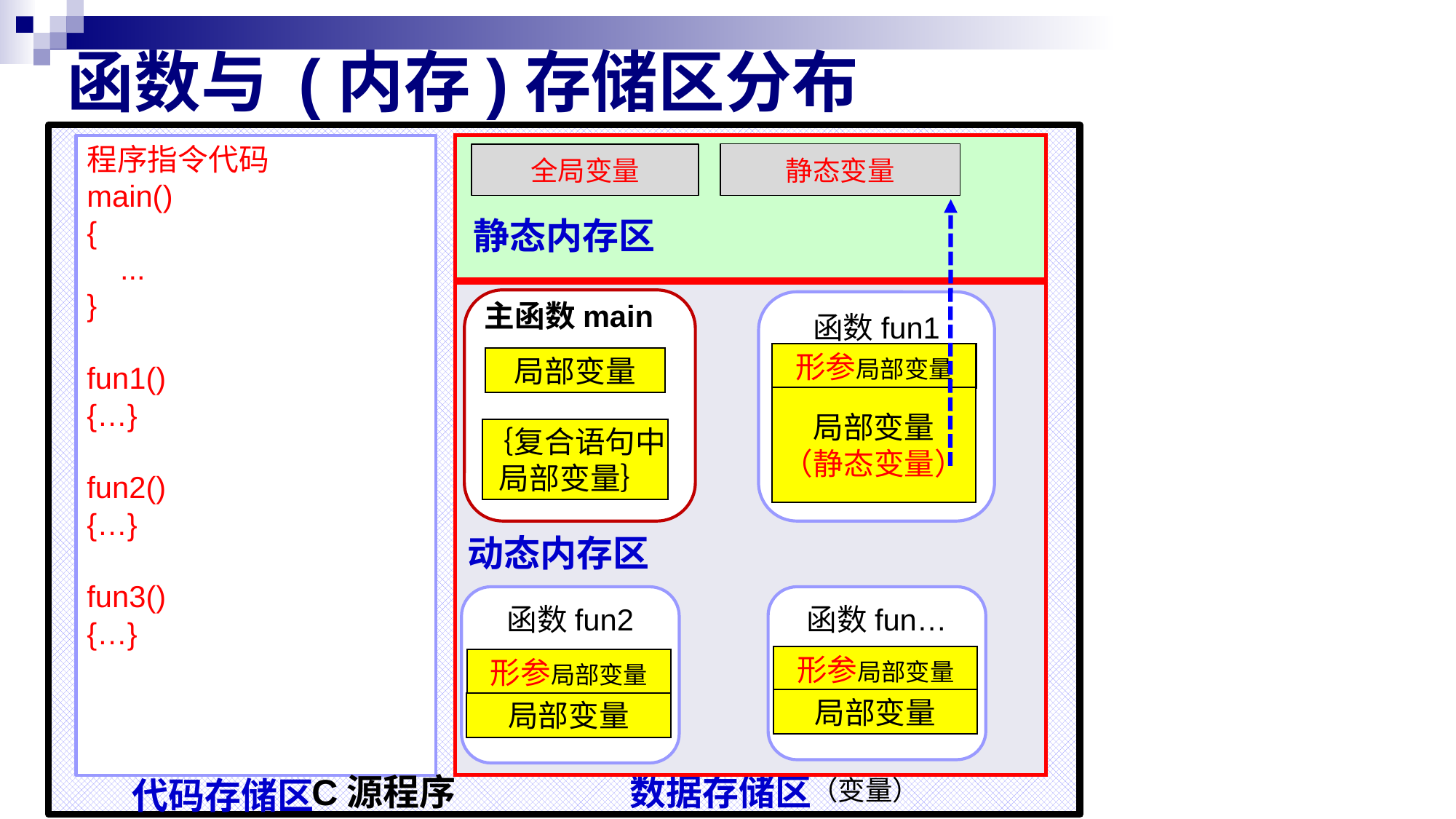

函数与 (内存)存储区分布

程序指令代码
main()
{
    ...
}

fun1()
{…}

fun2()
{…}

fun3()
{…}

静态变量
全局变量
静态内存区

主函数main
函数fun1
形参局部变量
局部变量
局部变量
（静态变量）
｛复合语句中
局部变量｝
动态内存区
函数fun2
函数fun…
形参局部变量
形参局部变量
局部变量
局部变量
C源程序
数据存储区
代码存储区
（变量）